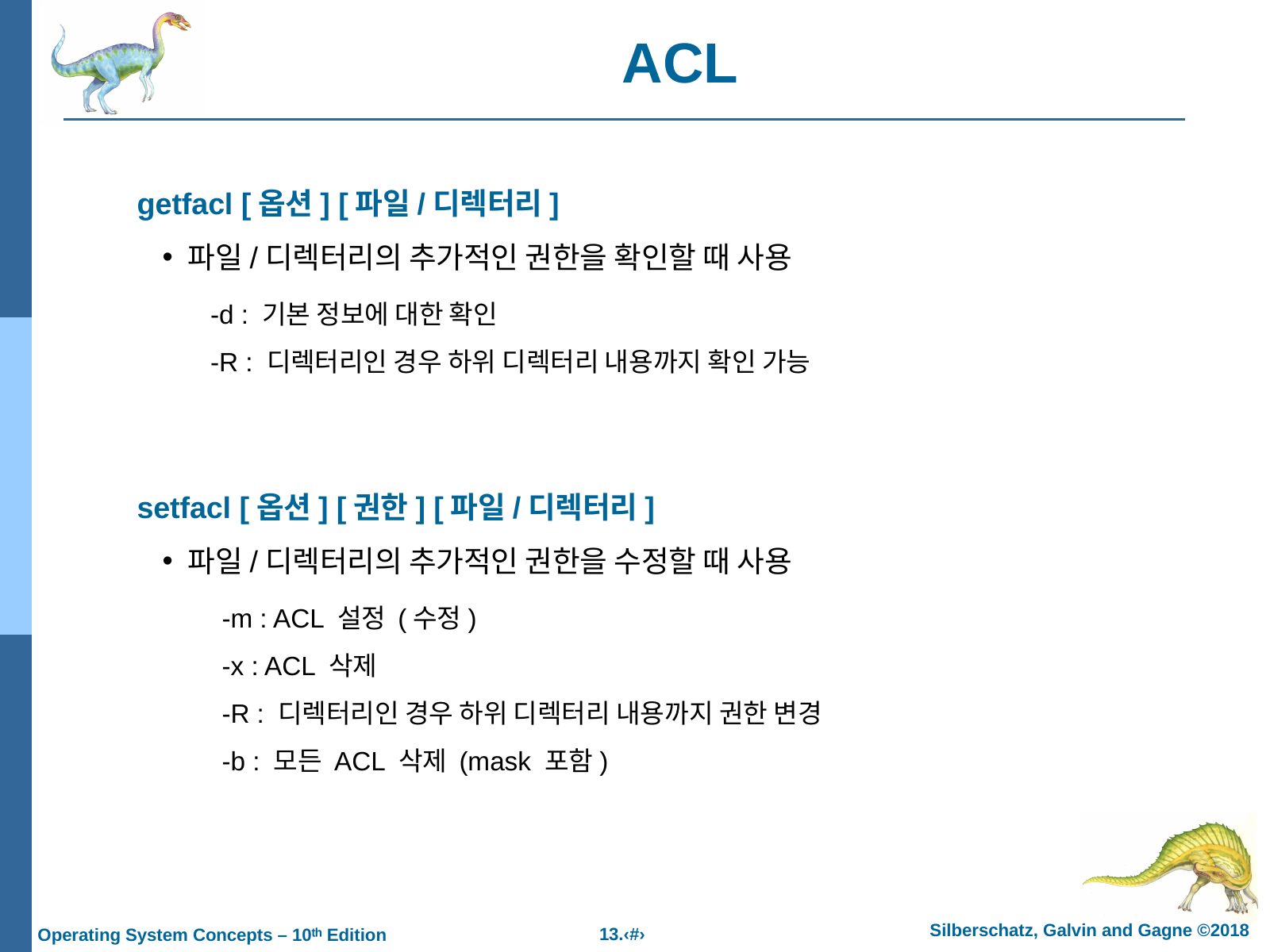

ACL

getfacl [옵션] [파일/디렉터리]
파일/디렉터리의 추가적인 권한을 확인할 때 사용
-d : 기본 정보에 대한 확인
-R : 디렉터리인 경우 하위 디렉터리 내용까지 확인 가능

setfacl [옵션] [권한] [파일/디렉터리]
파일/디렉터리의 추가적인 권한을 수정할 때 사용
-m : ACL 설정 (수정)
-x : ACL 삭제
-R : 디렉터리인 경우 하위 디렉터리 내용까지 권한 변경
-b : 모든 ACL 삭제 (mask 포함)

Silberschatz, Galvin and Gagne ©2018
13.‹#›
Operating System Concepts – 10ᵗʰ Edition